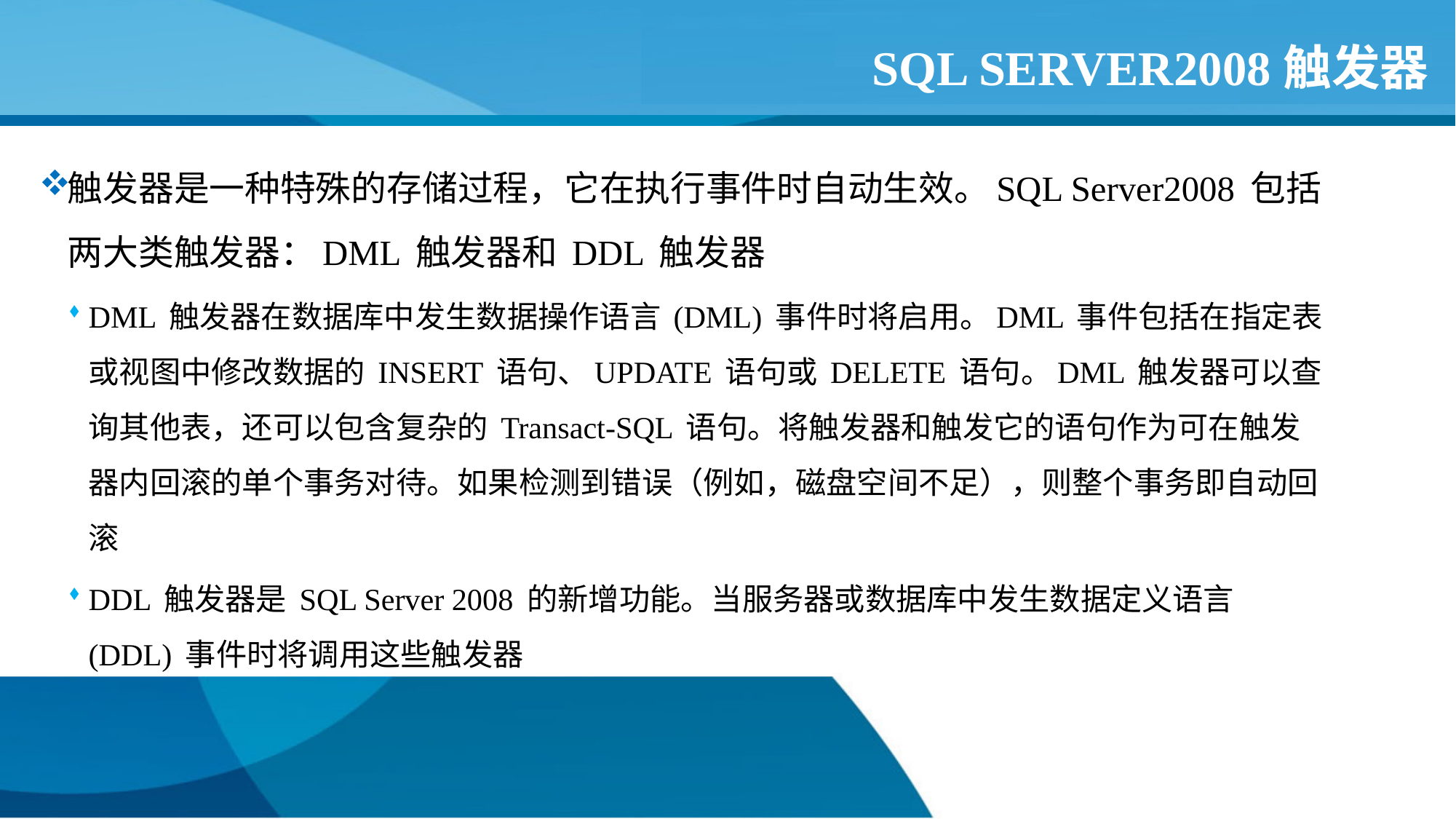

# SQL SERVER2008触发器
触发器是一种特殊的存储过程，它在执行事件时自动生效。SQL Server2008 包括两大类触发器：DML 触发器和 DDL 触发器
DML 触发器在数据库中发生数据操作语言 (DML) 事件时将启用。DML 事件包括在指定表或视图中修改数据的 INSERT 语句、UPDATE 语句或 DELETE 语句。DML 触发器可以查询其他表，还可以包含复杂的 Transact-SQL 语句。将触发器和触发它的语句作为可在触发器内回滚的单个事务对待。如果检测到错误（例如，磁盘空间不足），则整个事务即自动回滚
DDL 触发器是 SQL Server 2008 的新增功能。当服务器或数据库中发生数据定义语言 (DDL) 事件时将调用这些触发器